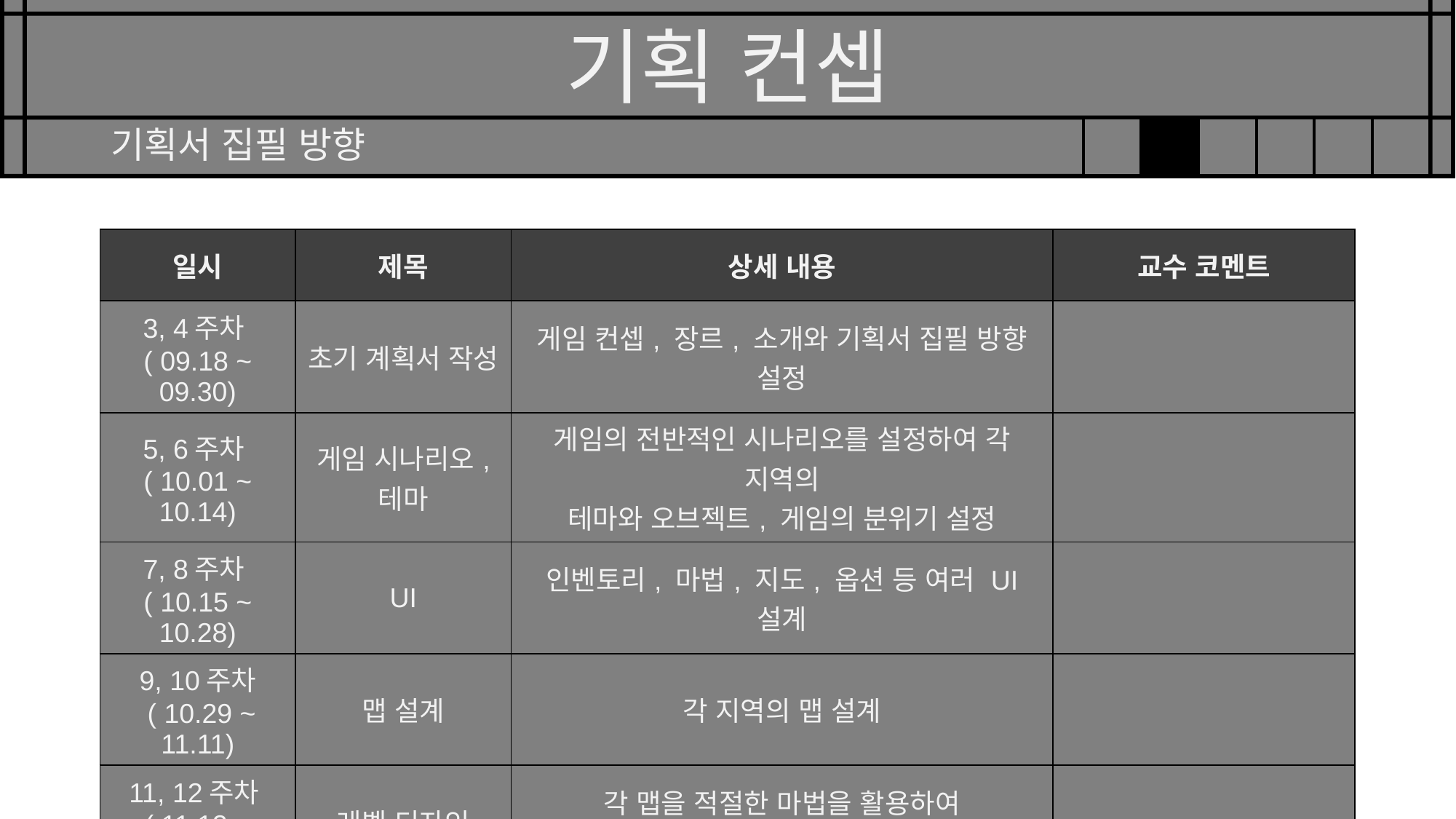

# 기획 컨셉
기획서 집필 방향
|  |  |  |  |  |  |
| --- | --- | --- | --- | --- | --- |
| 일시 | 제목 | 상세 내용 | 교수 코멘트 |
| --- | --- | --- | --- |
| 3, 4주차 ( 09.18 ~ 09.30) | 초기 계획서 작성 | 게임 컨셉, 장르, 소개와 기획서 집필 방향 설정 |  |
| 5, 6주차 ( 10.01 ~ 10.14) | 게임 시나리오, 테마 | 게임의 전반적인 시나리오를 설정하여 각 지역의 테마와 오브젝트, 게임의 분위기 설정 |  |
| 7, 8주차 ( 10.15 ~ 10.28) | UI | 인벤토리, 마법, 지도, 옵션 등 여러 UI 설계 |  |
| 9, 10주차 ( 10.29 ~ 11.11) | 맵 설계 | 각 지역의 맵 설계 |  |
| 11, 12주차 ( 11.12 ~ 11.25) | 레벨 디자인 | 각 맵을 적절한 마법을 활용하여 돌파하도록 레벨 디자인 설계 |  |
| 13, 14주차 ( 11.26 ~ 12.09) | 최종 수정 | 부족한 부분과 진행해오며 어긋난 설정 수정 |  |
4